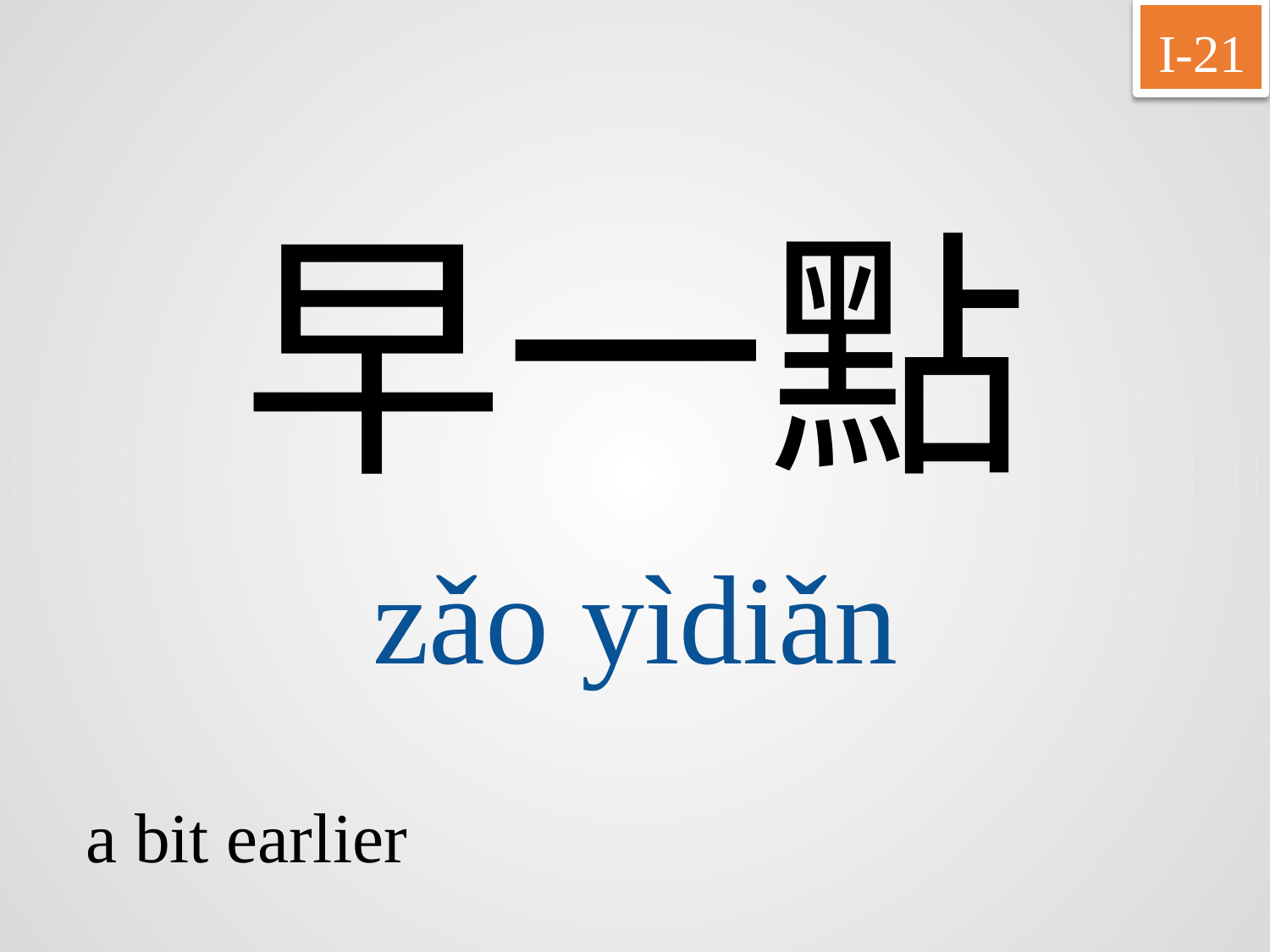

I-21

早一點
zǎo	yìdiǎn
a bit earlier